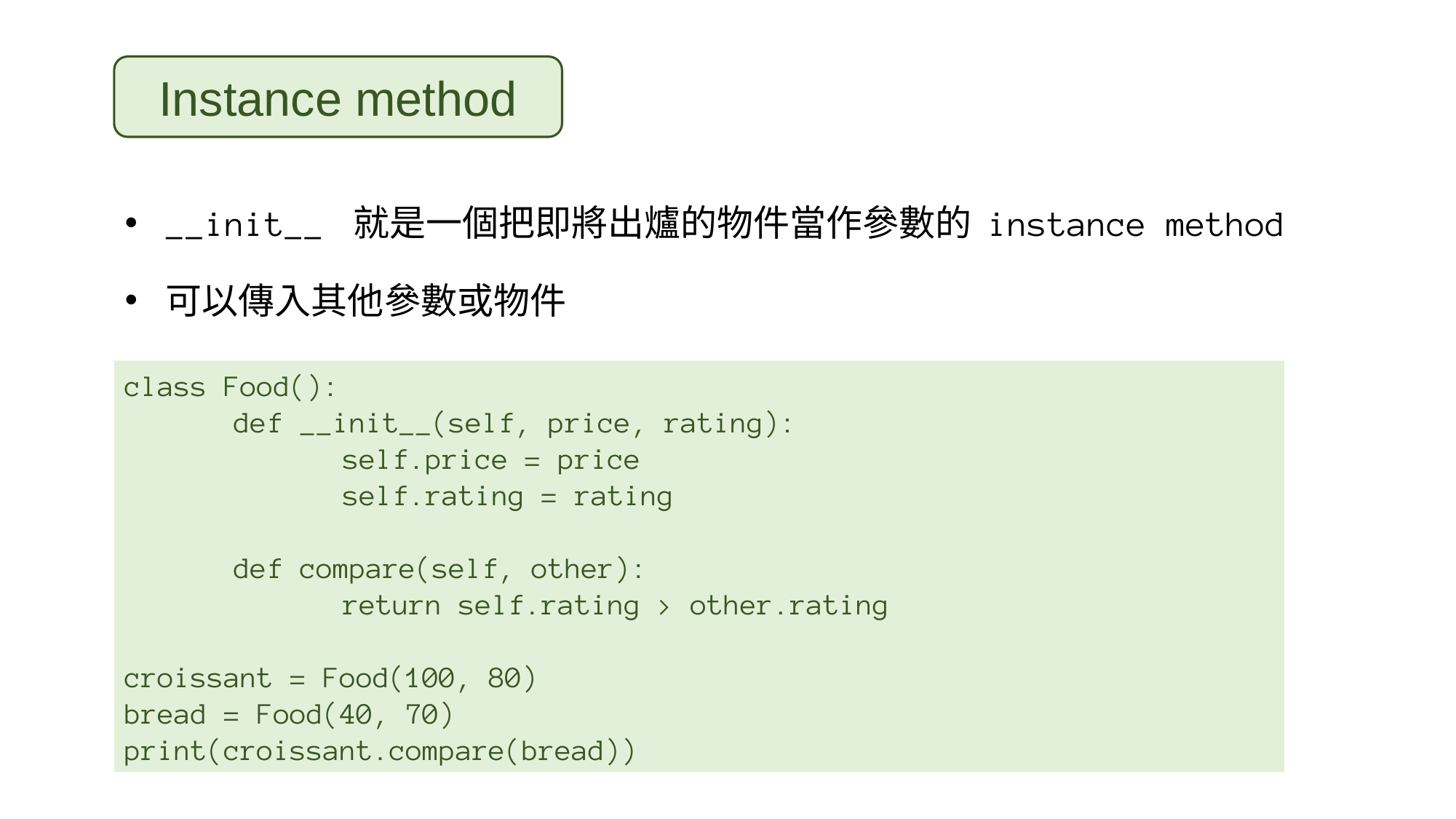

Instance method
__init__ 就是一個把即將出爐的物件當作參數的 instance method
可以傳入其他參數或物件
class Food():
	def __init__(self, price, rating):
		self.price = price
		self.rating = rating

	def compare(self, other):
		return self.rating > other.rating

croissant = Food(100, 80)
bread = Food(40, 70)
print(croissant.compare(bread))